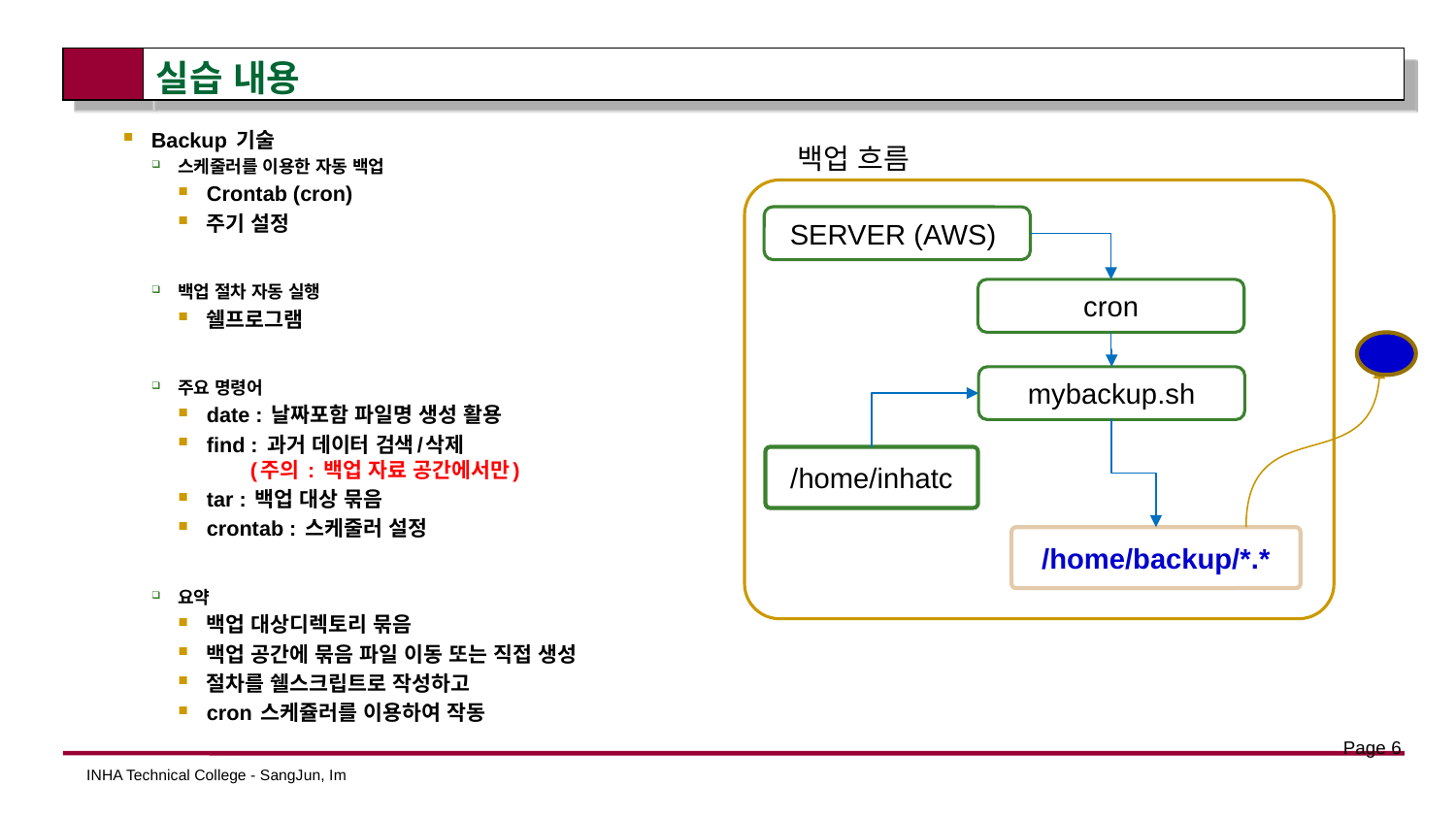

# 실습 내용
Backup 기술
스케줄러를 이용한 자동 백업
Crontab (cron)
주기 설정

백업 절차 자동 실행
쉘프로그램

주요 명령어
date : 날짜포함 파일명 생성 활용
find : 과거 데이터 검색/삭제
       (주의 : 백업 자료 공간에서만)
tar : 백업 대상 묶음
crontab : 스케줄러 설정

요약
백업 대상디렉토리 묶음
백업 공간에 묶음 파일 이동 또는 직접 생성
절차를 쉘스크립트로 작성하고
cron 스케쥴러를 이용하여 작동

백업 흐름

SERVER (AWS)
cron

mybackup.sh
/home/inhatc
/home/backup/*.*
Page 6